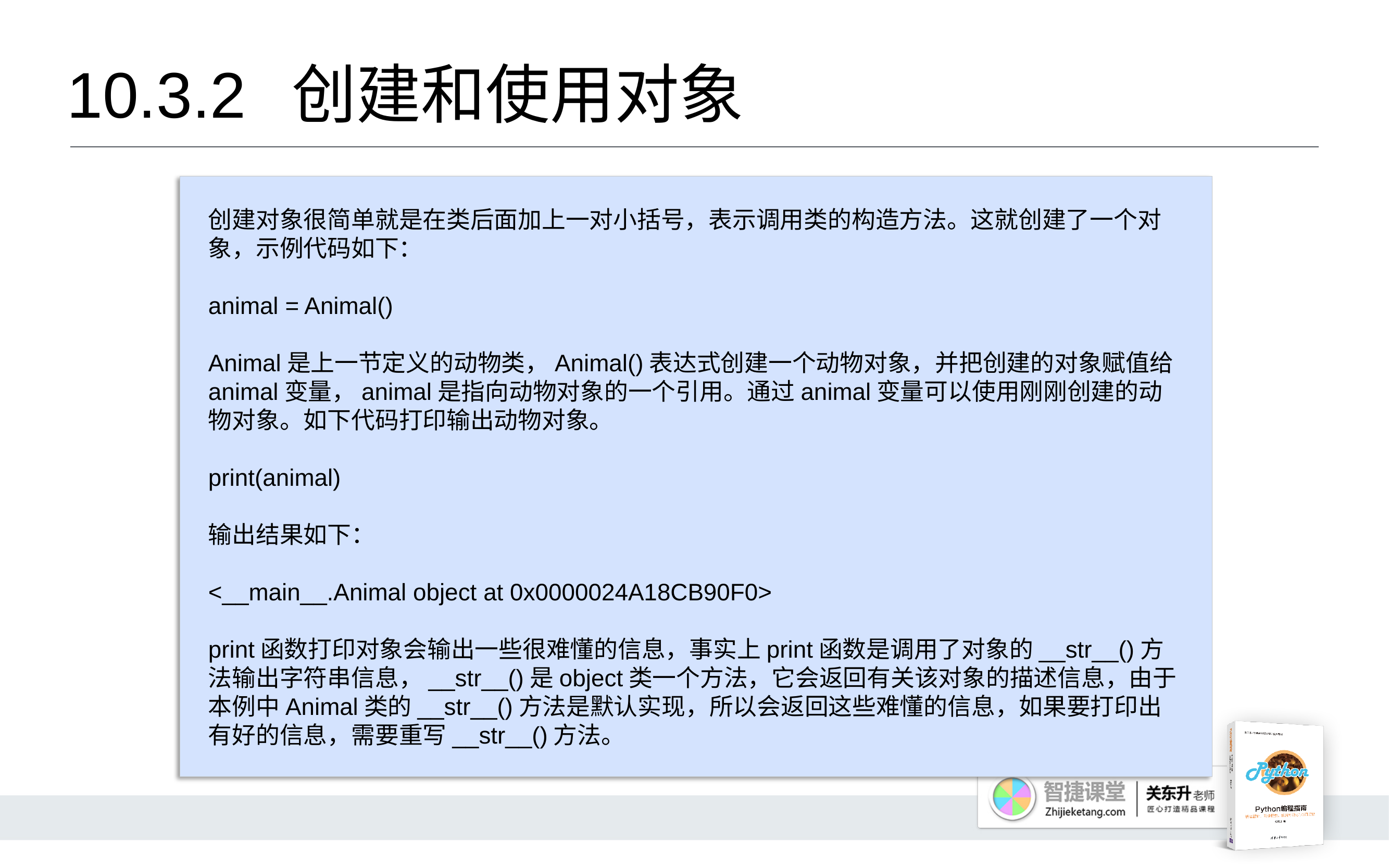

# 10.3.2 	创建和使用对象
创建对象很简单就是在类后面加上一对小括号，表示调用类的构造方法。这就创建了一个对象，示例代码如下：

animal = Animal()

Animal是上一节定义的动物类，Animal()表达式创建一个动物对象，并把创建的对象赋值给animal变量，animal是指向动物对象的一个引用。通过animal变量可以使用刚刚创建的动物对象。如下代码打印输出动物对象。

print(animal)

输出结果如下：

<__main__.Animal object at 0x0000024A18CB90F0>

print函数打印对象会输出一些很难懂的信息，事实上print函数是调用了对象的__str__()方法输出字符串信息，__str__()是object类一个方法，它会返回有关该对象的描述信息，由于本例中Animal类的__str__()方法是默认实现，所以会返回这些难懂的信息，如果要打印出有好的信息，需要重写__str__()方法。